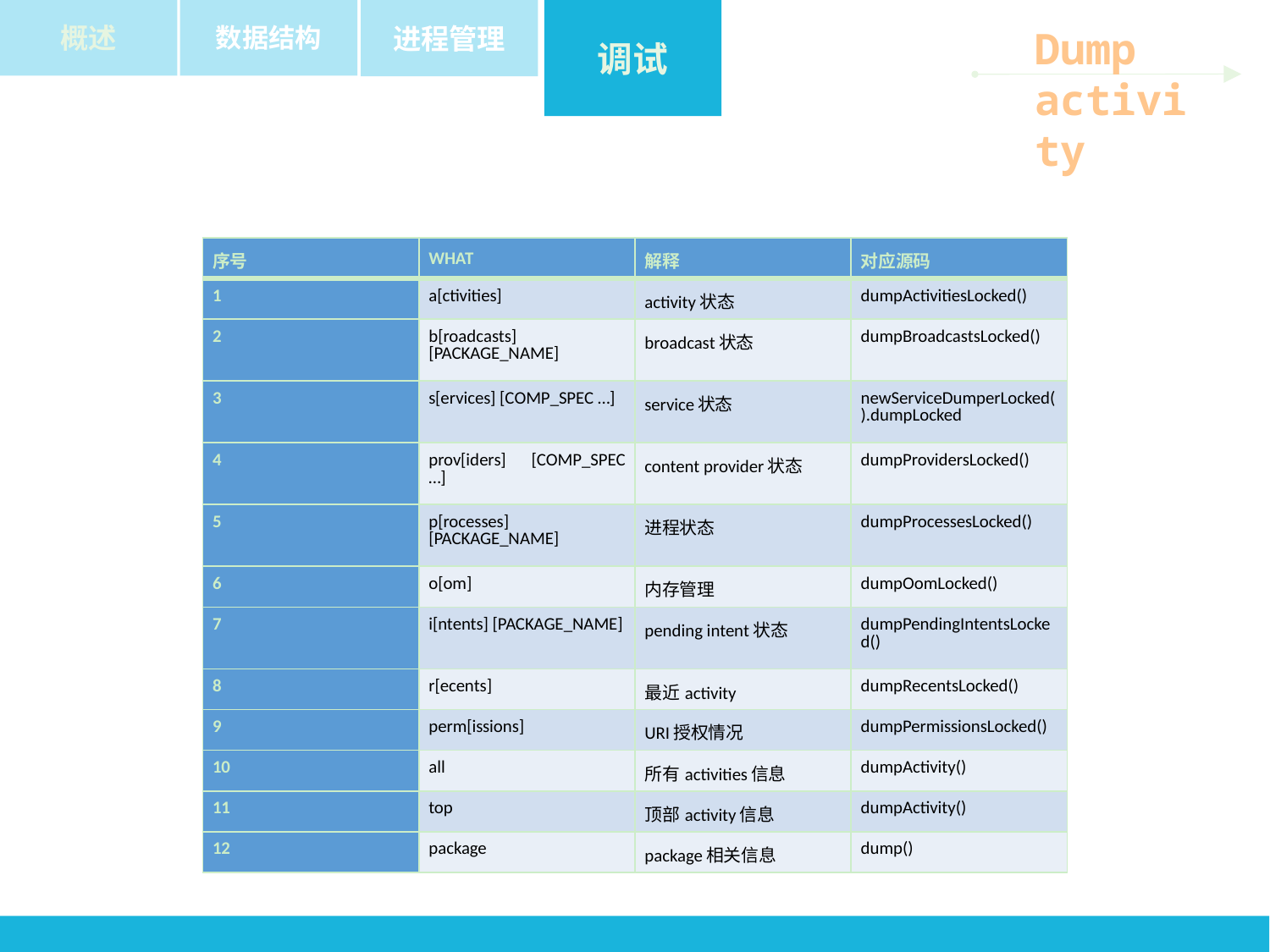

进程管理
调试
概述
数据结构
Dump activity

| 序号 | WHAT | 解释 | 对应源码 |
| --- | --- | --- | --- |
| 1 | a[ctivities] | activity状态 | dumpActivitiesLocked() |
| 2 | b[roadcasts] [PACKAGE\_NAME] | broadcast状态 | dumpBroadcastsLocked() |
| 3 | s[ervices] [COMP\_SPEC …] | service状态 | newServiceDumperLocked().dumpLocked |
| 4 | prov[iders] [COMP\_SPEC …] | content provider状态 | dumpProvidersLocked() |
| 5 | p[rocesses] [PACKAGE\_NAME] | 进程状态 | dumpProcessesLocked() |
| 6 | o[om] | 内存管理 | dumpOomLocked() |
| 7 | i[ntents] [PACKAGE\_NAME] | pending intent状态 | dumpPendingIntentsLocked() |
| 8 | r[ecents] | 最近activity | dumpRecentsLocked() |
| 9 | perm[issions] | URI授权情况 | dumpPermissionsLocked() |
| 10 | all | 所有activities信息 | dumpActivity() |
| 11 | top | 顶部activity信息 | dumpActivity() |
| 12 | package | package相关信息 | dump() |